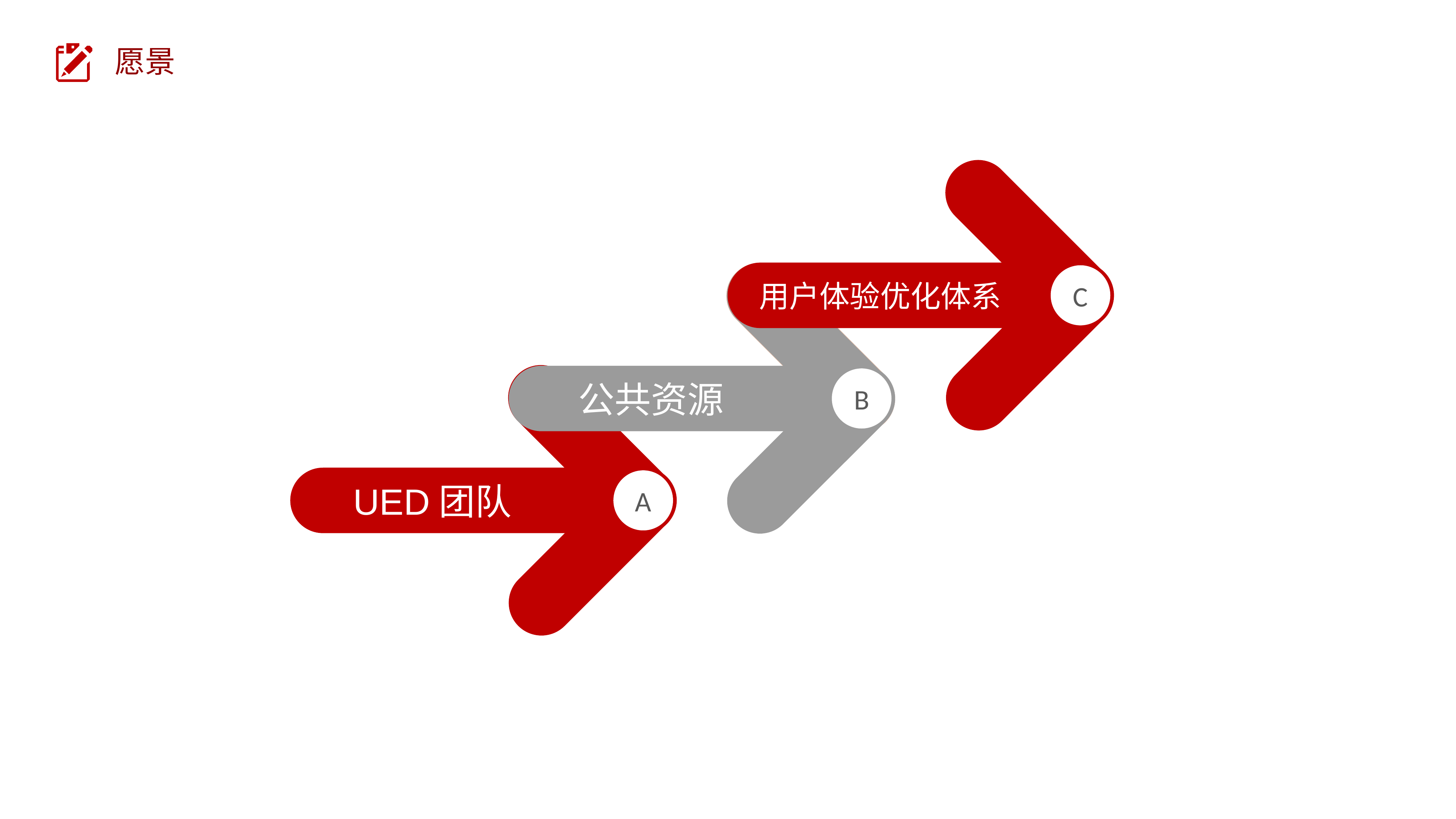

愿景

  用户体验优化体系
C

公共资源
B

UED团队
A